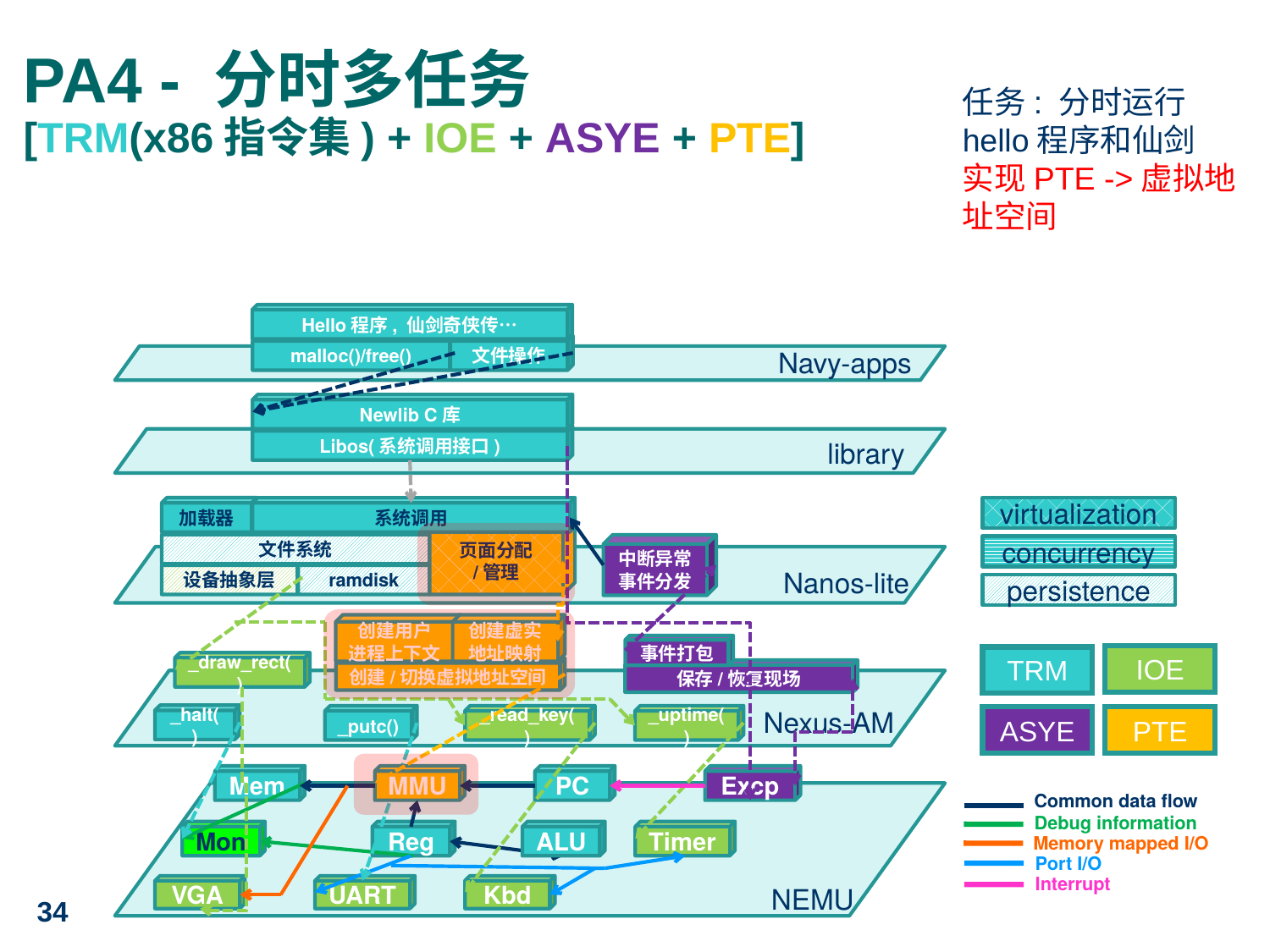

# PA4 - 分时多任务 [TRM(x86指令集) + IOE + ASYE + PTE]
任务: 分时运行hello程序和仙剑
实现PTE ->虚拟地址空间
Hello程序, 仙剑奇侠传…
malloc()/free()
文件操作
Navy-apps

Newlib C库
Libos(系统调用接口)

library
加载器
virtualization
系统调用
页面分配
/管理

文件系统
中断异常事件分发
concurrency

Nanos-lite
设备抽象层
ramdisk
persistence

创建用户
进程上下文
创建虚实地址映射
事件打包
IOE
TRM
ASYE
PTE
_draw_rect()
创建/切换虚拟地址空间
保存/恢复现场

Nexus-AM
_halt()
_putc()
_read_key()
_uptime()

MMU
PC
Excp
Mem
Common data flow

Debug information

Memory mapped I/O

Port I/O

Interrupt

Reg
ALU
Timer
Mon
34
UART
Kbd
NEMU
VGA